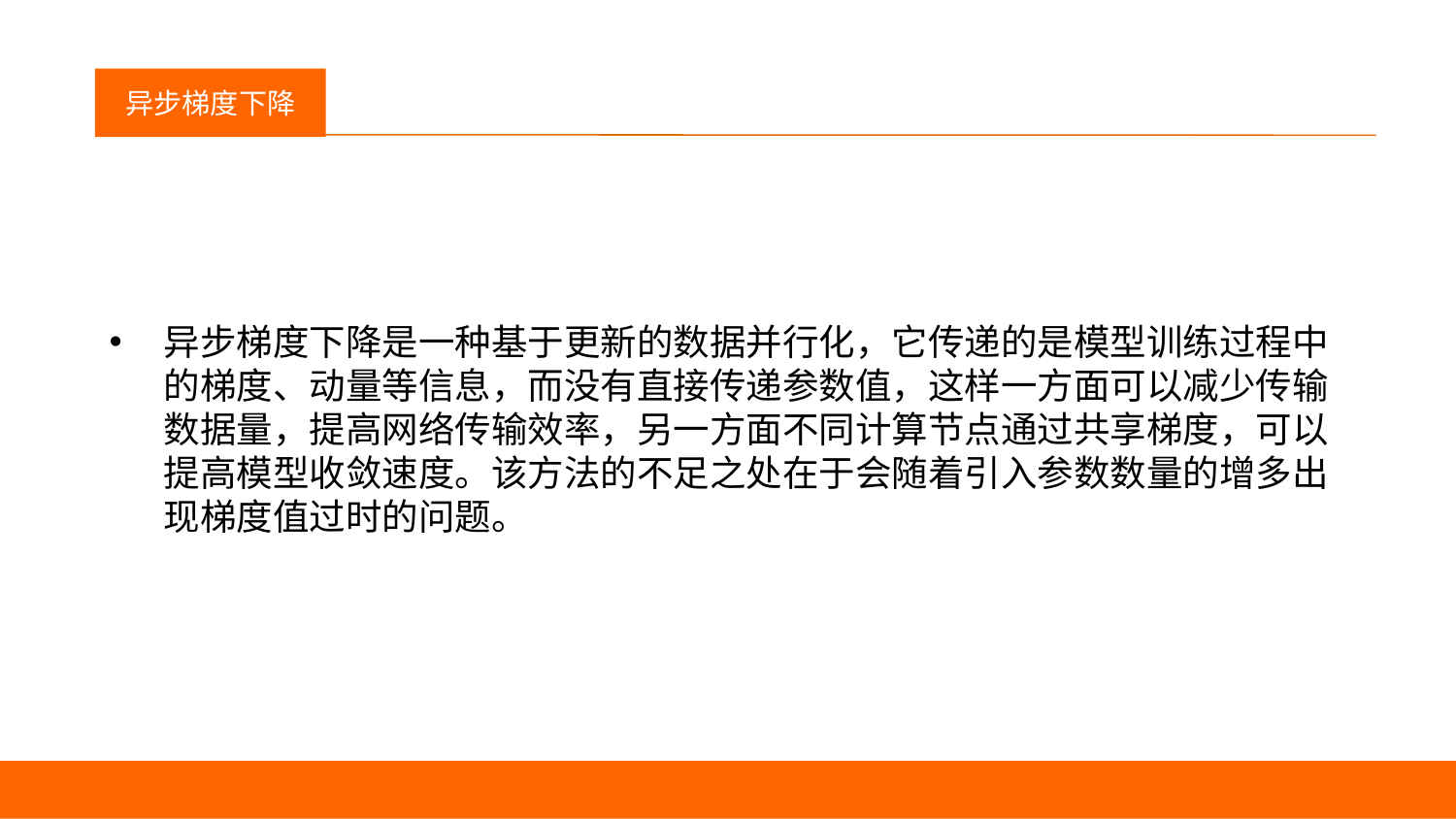

议程
异步梯度下降

异步梯度下降是一种基于更新的数据并行化，它传递的是模型训练过程中的梯度、动量等信息，而没有直接传递参数值，这样一方面可以减少传输数据量，提高网络传输效率，另一方面不同计算节点通过共享梯度，可以提高模型收敛速度。该方法的不足之处在于会随着引入参数数量的增多出现梯度值过时的问题。